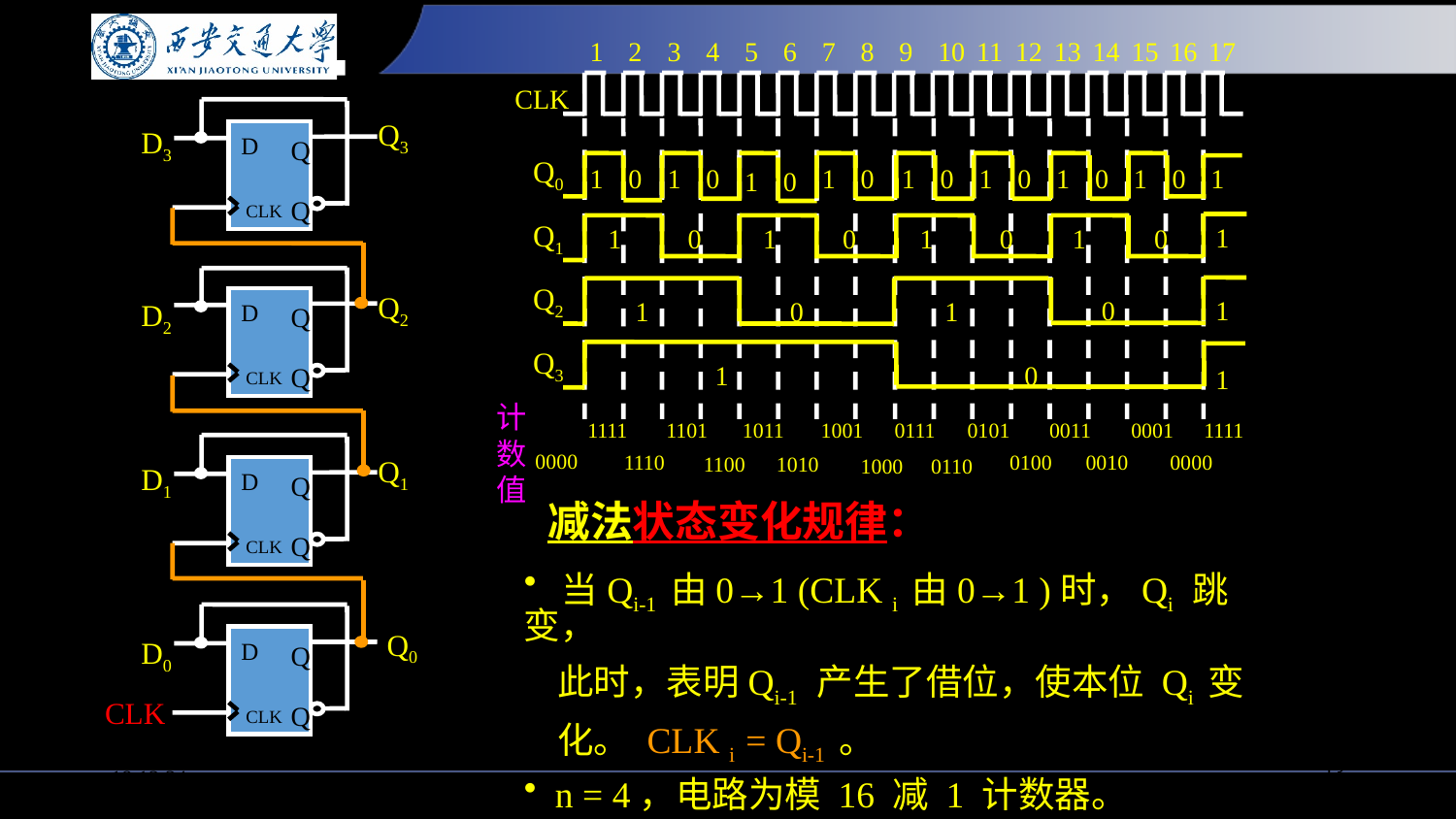

18:12:34
13
1

2

3

4

5

6

7

8

9

10

11

12

13

14

15

16

17

CLK

Q0

1
0
1
0
1
0
1
0
1
0
1
0
1
0
1

1
0

Q1
1

1
0
1
0
1
0
1
0

Q2

1

0

1
0
1

Q3

1
0
1

计数值
1111
1101
1011
1001
0111
0101
0011
0001
1111
0000
1110
0100
0010
0000
1100
1010
1000
0110

Q3
D3

D
Q

Q
CLK

Q2

D2
D
Q

Q
CLK

Q1
D1

D
Q

Q
CLK

Q0
D0

D
Q

CLK
Q
CLK

# 减法状态变化规律：
  当Qi-1 由0→1 (CLK i 由0→1 )时，Qi  跳变，
   此时，表明Qi-1  产生了借位，使本位 Qi 变
   化。 CLK i  = Qi-1 。
  n = 4，电路为模 16 减 1 计数器。